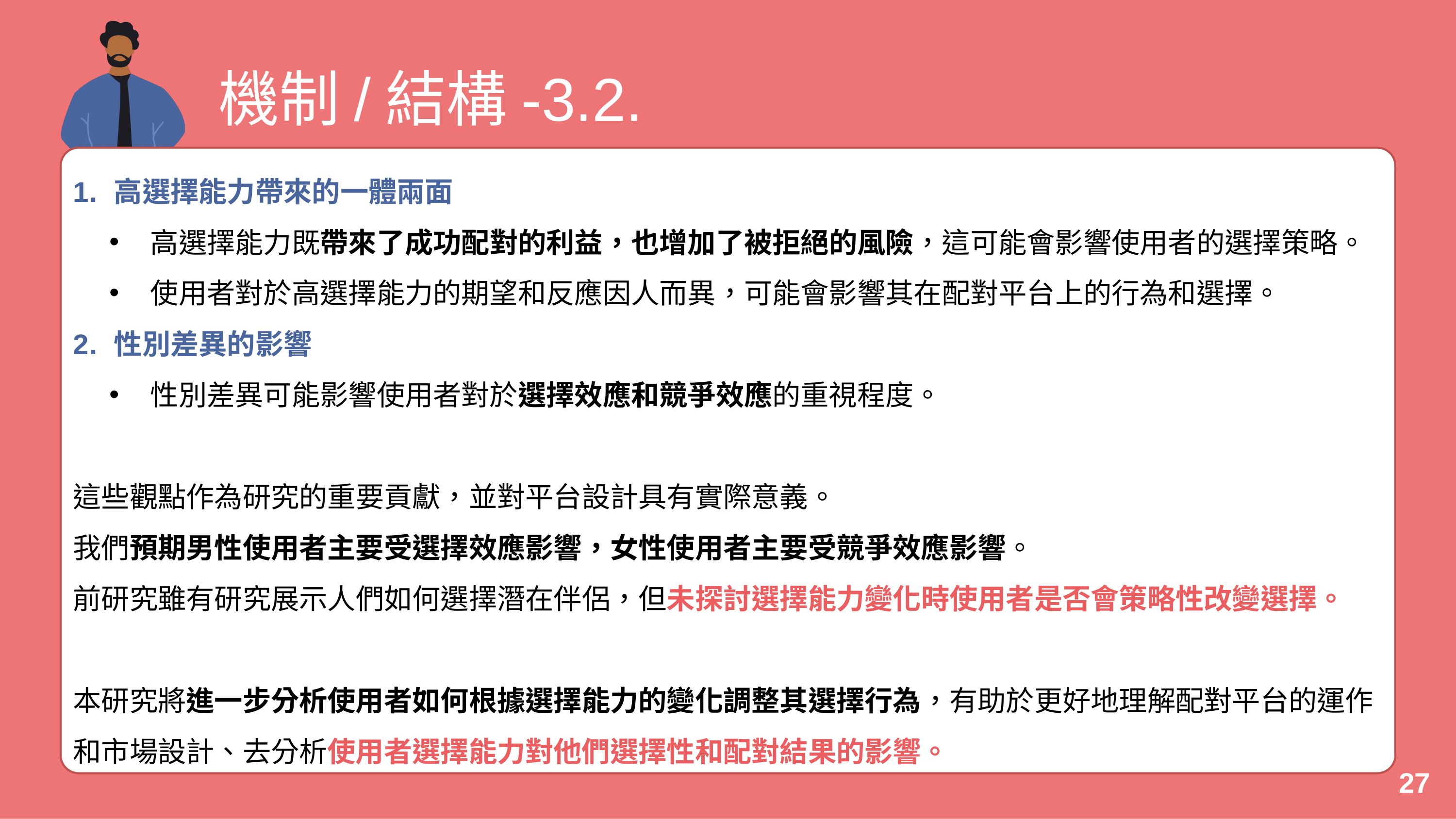

機制/結構-3.2.
高選擇能力帶來的一體兩面
高選擇能力既帶來了成功配對的利益，也增加了被拒絕的風險，這可能會影響使用者的選擇策略。
使用者對於高選擇能力的期望和反應因人而異，可能會影響其在配對平台上的行為和選擇。
性別差異的影響
性別差異可能影響使用者對於選擇效應和競爭效應的重視程度。

這些觀點作為研究的重要貢獻，並對平台設計具有實際意義。
我們預期男性使用者主要受選擇效應影響，女性使用者主要受競爭效應影響。
前研究雖有研究展示人們如何選擇潛在伴侶，但未探討選擇能力變化時使用者是否會策略性改變選擇。

本研究將進一步分析使用者如何根據選擇能力的變化調整其選擇行為，有助於更好地理解配對平台的運作和市場設計、去分析使用者選擇能力對他們選擇性和配對結果的影響。
27